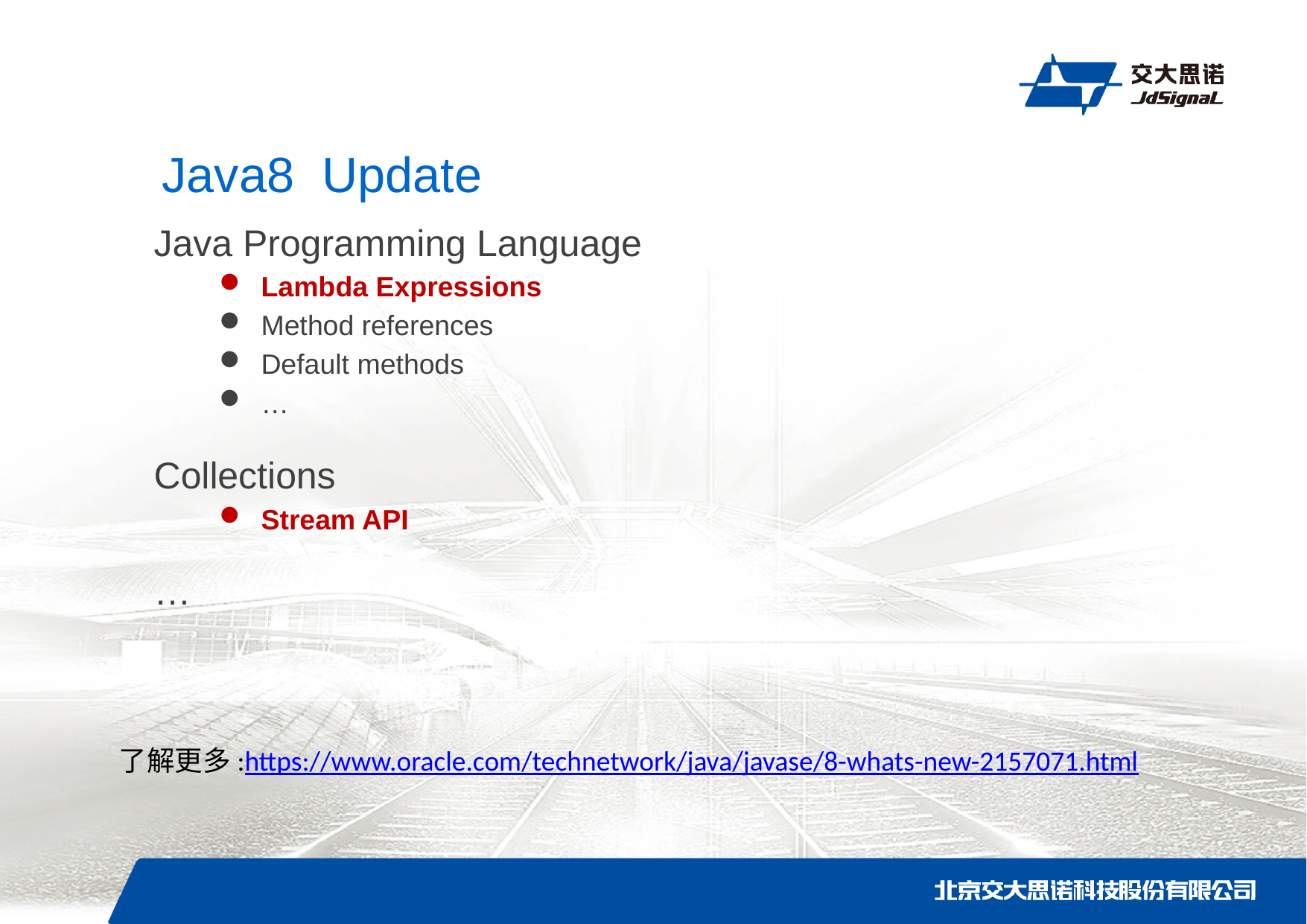

Java8  Update
Java Programming Language
Lambda Expressions
Method references
Default methods
…

Collections
Stream API

…
了解更多:https://www.oracle.com/technetwork/java/javase/8-whats-new-2157071.html